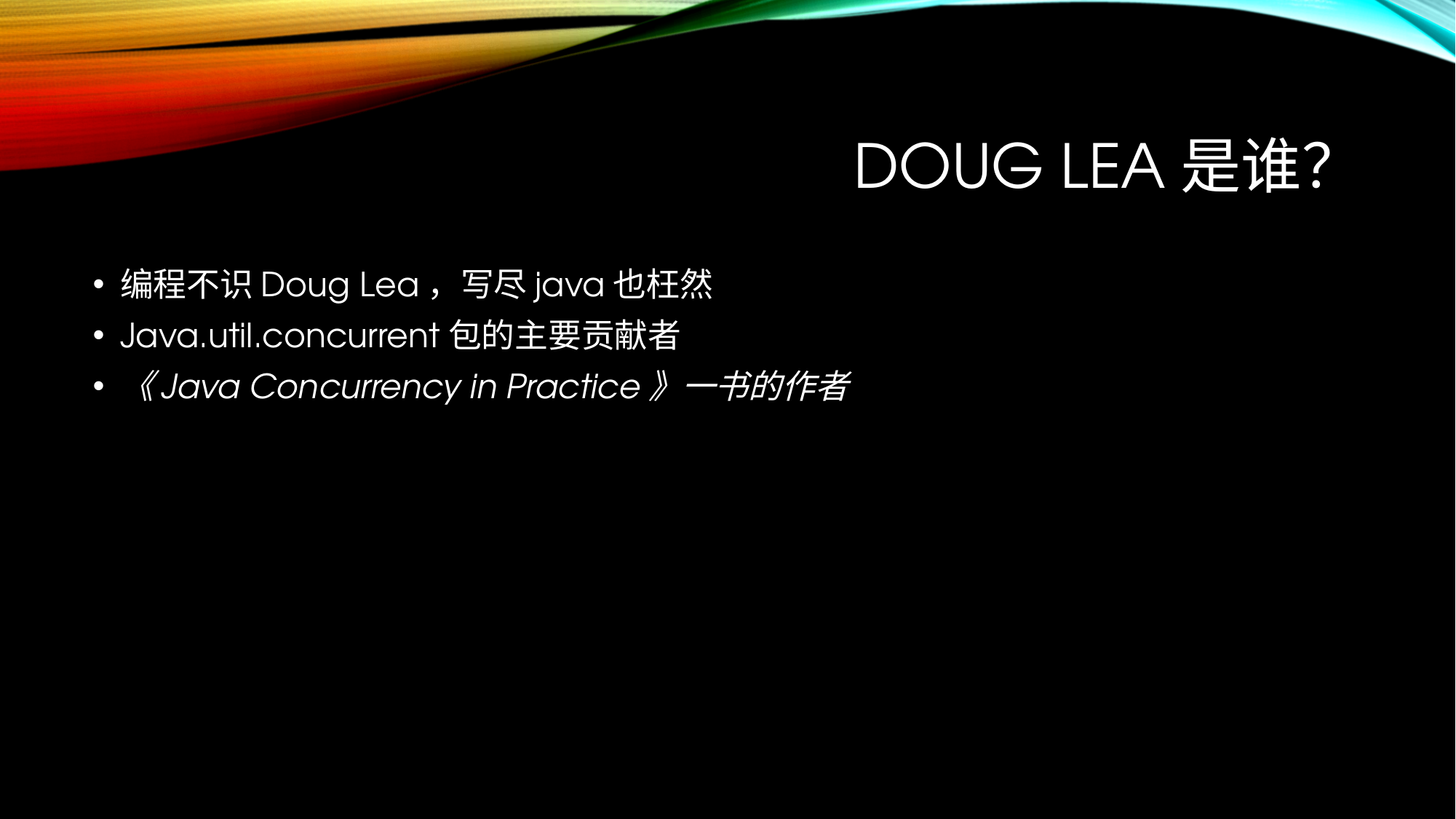

# Doug lea是谁？
编程不识Doug Lea，写尽java也枉然
Java.util.concurrent包的主要贡献者
《Java Concurrency in Practice》一书的作者